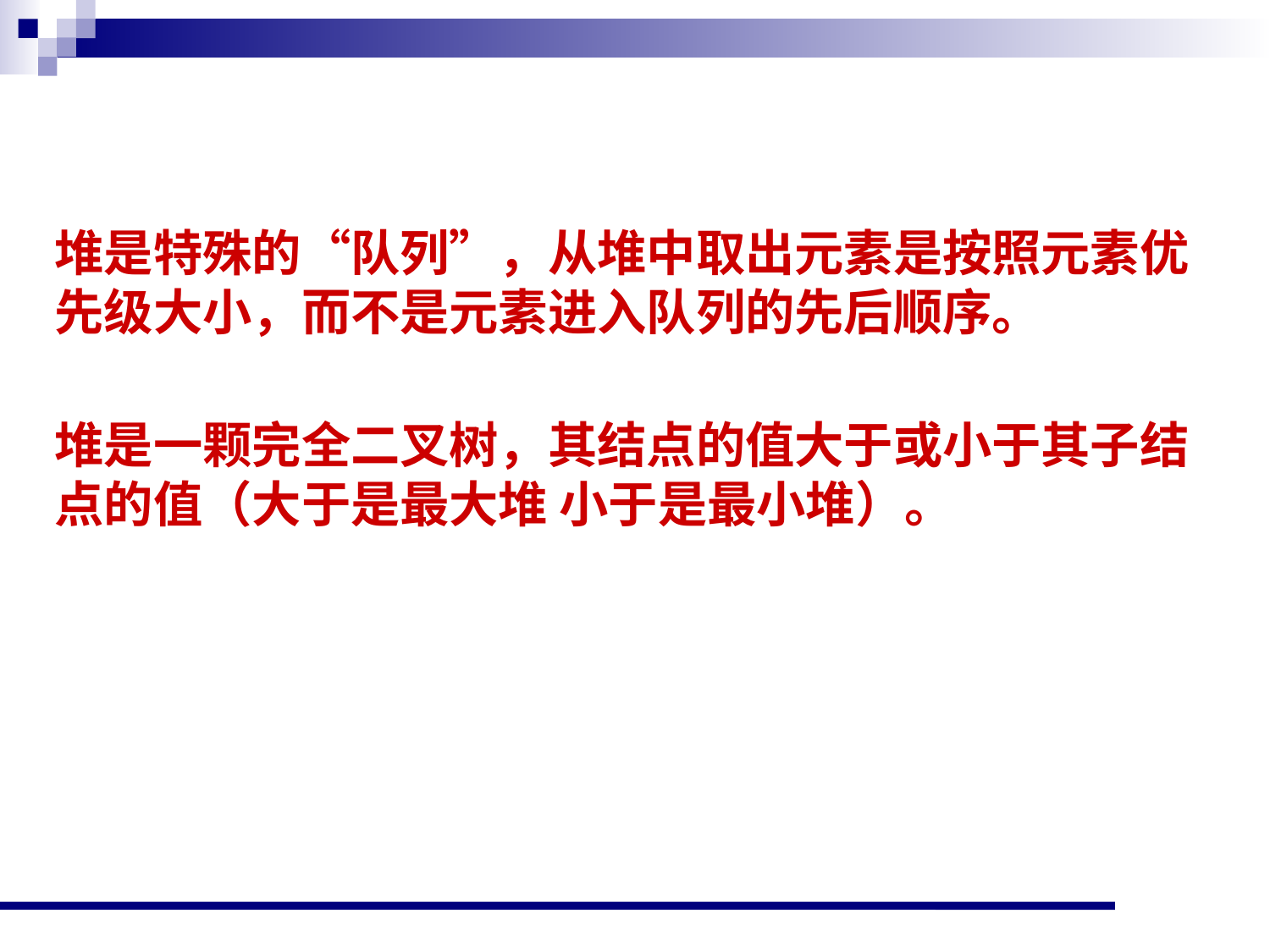

堆是特殊的“队列”，从堆中取出元素是按照元素优先级大小，而不是元素进入队列的先后顺序。

堆是一颗完全二叉树，其结点的值大于或小于其子结点的值（大于是最大堆 小于是最小堆）。